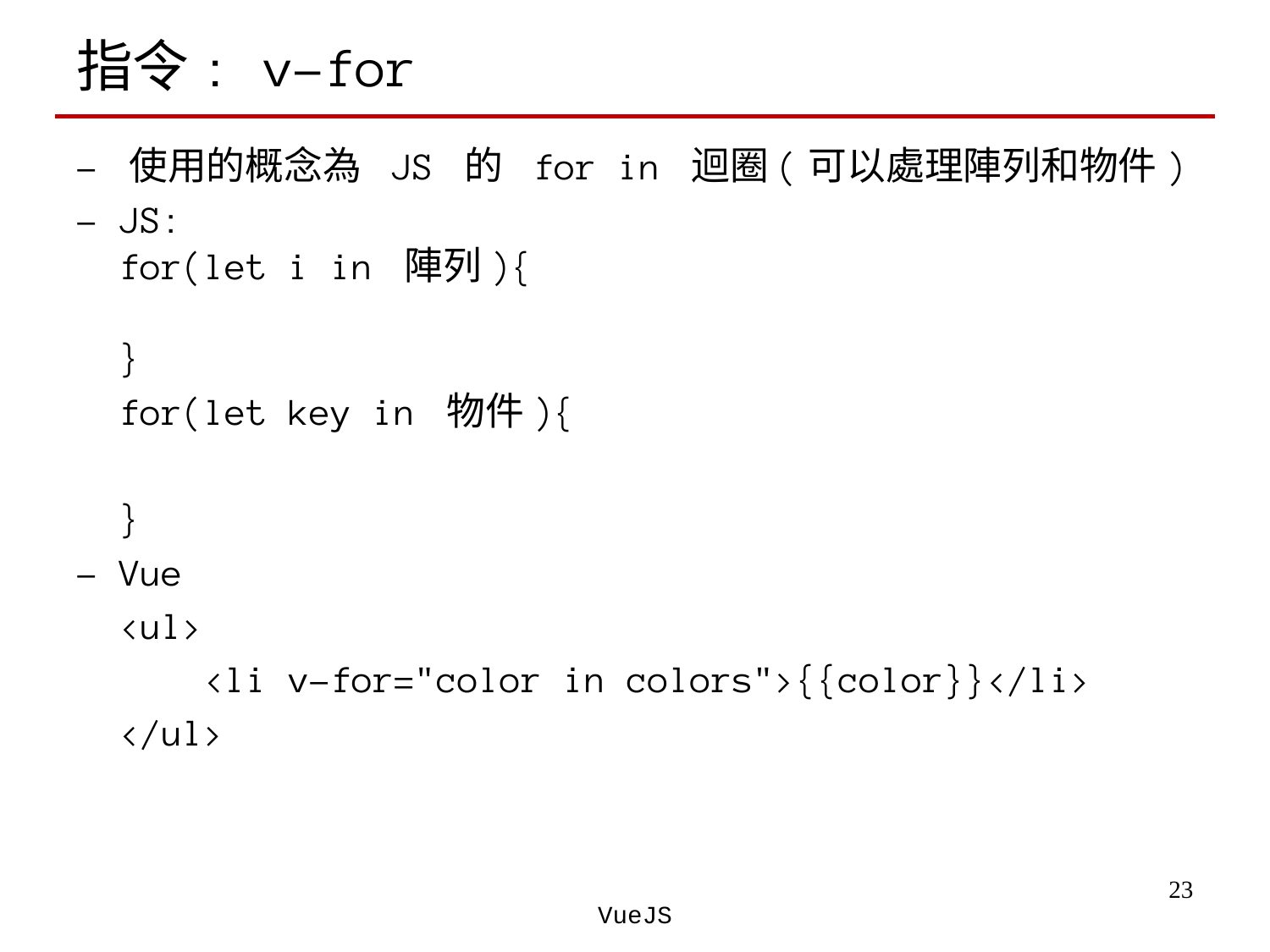

# 指令: v-for
- 使用的概念為 JS 的 for in 迴圈(可以處理陣列和物件)
- JS:
  for(let i in 陣列){
  }
  for(let key in 物件){

  }
- Vue
  <ul>
	<li v-for="color in colors">{{color}}</li>
  </ul>

23
VueJS